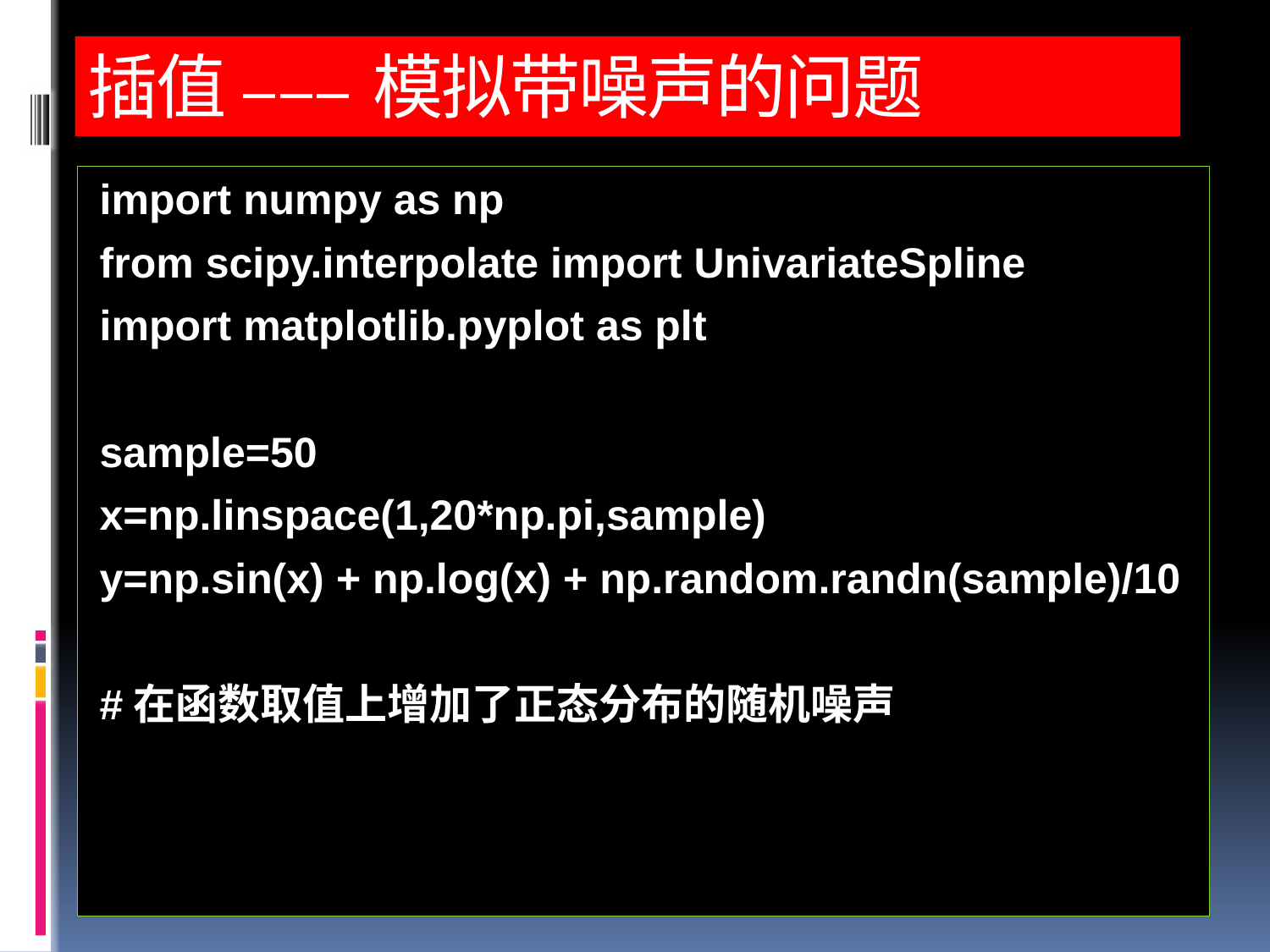

# 插值---模拟带噪声的问题
import numpy as np
from scipy.interpolate import UnivariateSpline
import matplotlib.pyplot as plt

sample=50
x=np.linspace(1,20*np.pi,sample)
y=np.sin(x) + np.log(x) + np.random.randn(sample)/10

#在函数取值上增加了正态分布的随机噪声